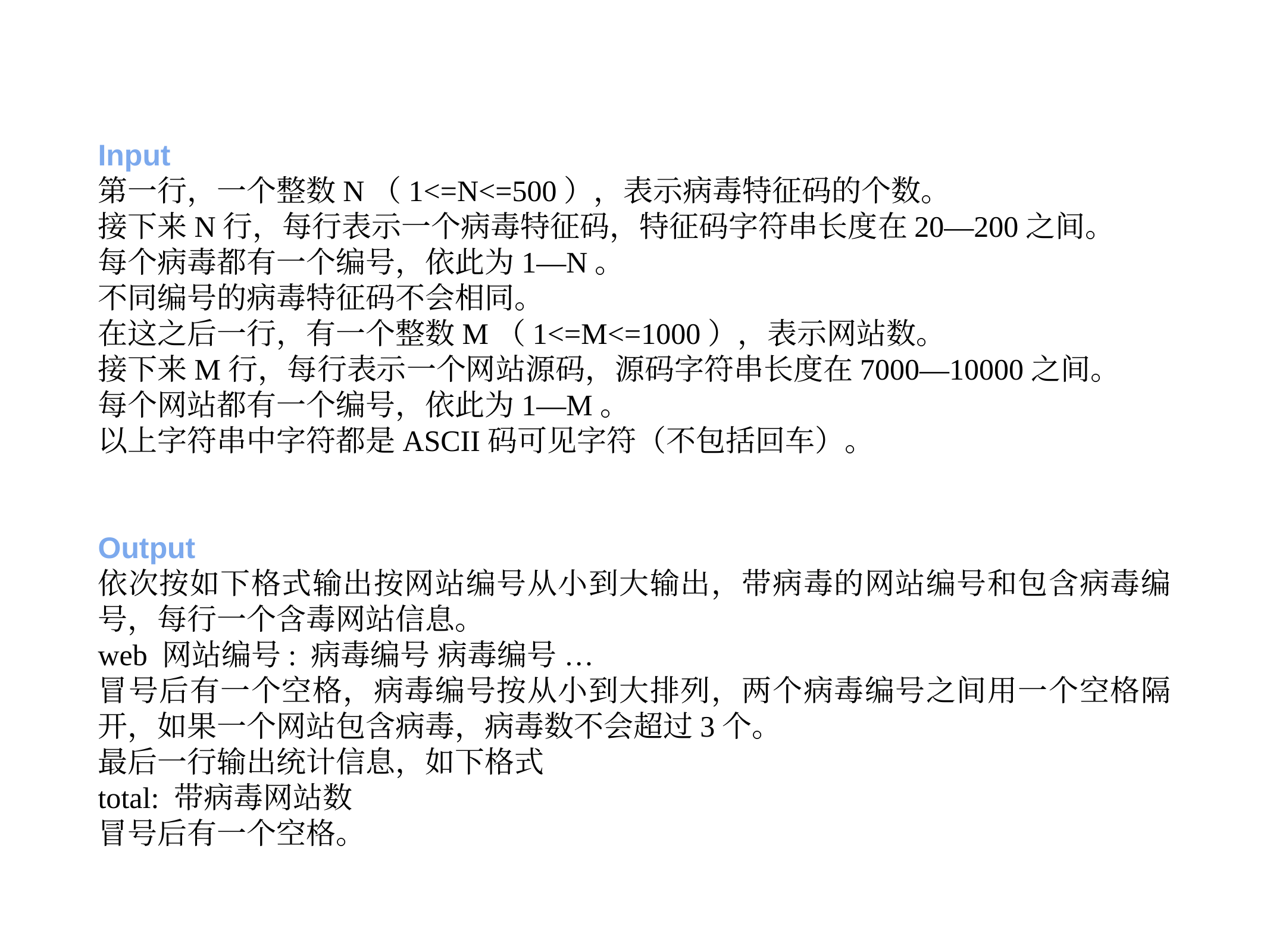

# Input
第一行，一个整数N（1<=N<=500），表示病毒特征码的个数。
接下来N行，每行表示一个病毒特征码，特征码字符串长度在20—200之间。
每个病毒都有一个编号，依此为1—N。
不同编号的病毒特征码不会相同。
在这之后一行，有一个整数M（1<=M<=1000），表示网站数。
接下来M行，每行表示一个网站源码，源码字符串长度在7000—10000之间。
每个网站都有一个编号，依此为1—M。
以上字符串中字符都是ASCII码可见字符（不包括回车）。

Output
依次按如下格式输出按网站编号从小到大输出，带病毒的网站编号和包含病毒编号，每行一个含毒网站信息。
web 网站编号: 病毒编号 病毒编号 …
冒号后有一个空格，病毒编号按从小到大排列，两个病毒编号之间用一个空格隔开，如果一个网站包含病毒，病毒数不会超过3个。
最后一行输出统计信息，如下格式
total: 带病毒网站数
冒号后有一个空格。